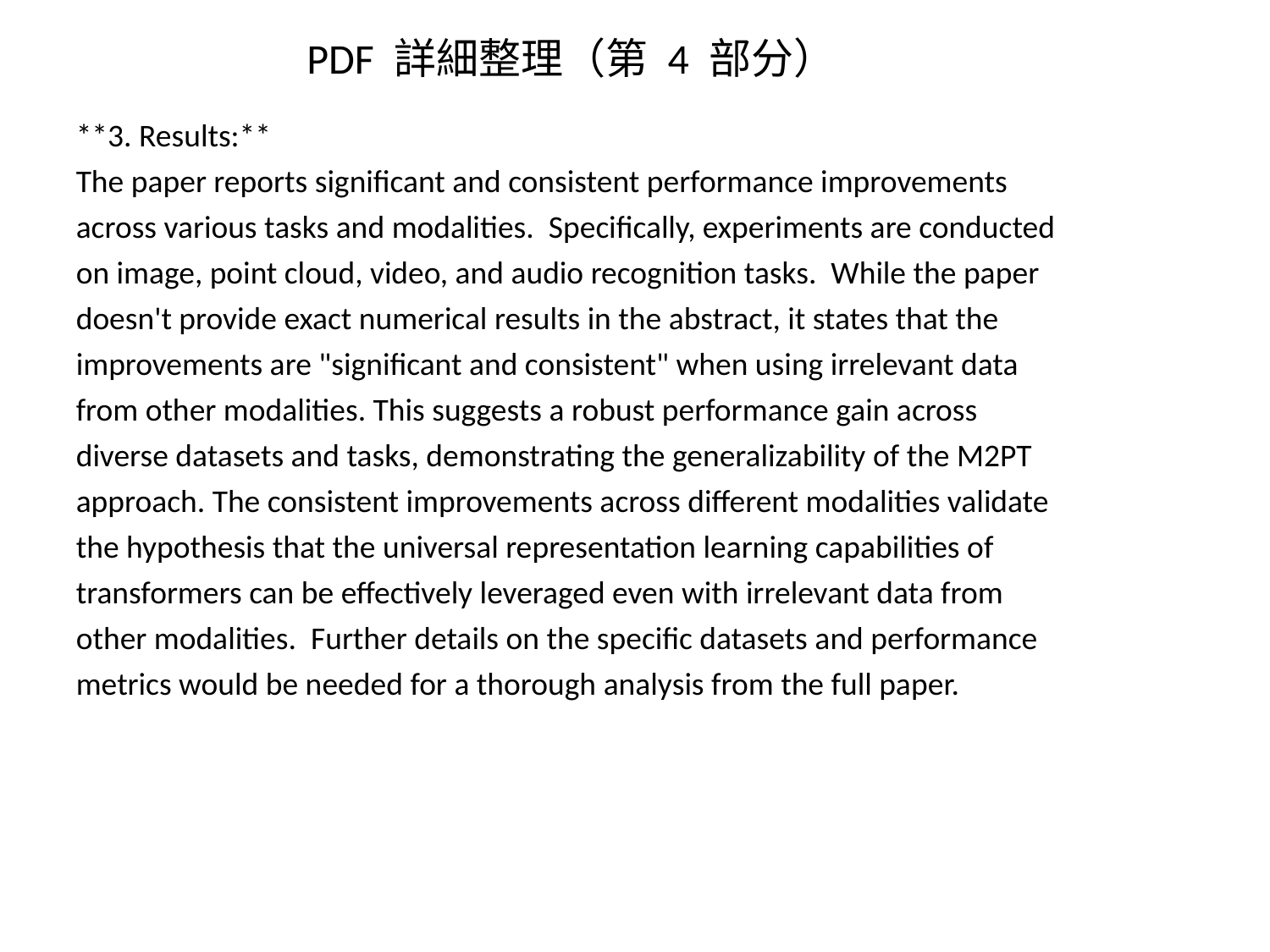

PDF 詳細整理（第 4 部分）

**3. Results:**
The paper reports significant and consistent performance improvements across various tasks and modalities.  Specifically, experiments are conducted on image, point cloud, video, and audio recognition tasks.  While the paper doesn't provide exact numerical results in the abstract, it states that the improvements are "significant and consistent" when using irrelevant data from other modalities. This suggests a robust performance gain across diverse datasets and tasks, demonstrating the generalizability of the M2PT approach. The consistent improvements across different modalities validate the hypothesis that the universal representation learning capabilities of transformers can be effectively leveraged even with irrelevant data from other modalities.  Further details on the specific datasets and performance metrics would be needed for a thorough analysis from the full paper.